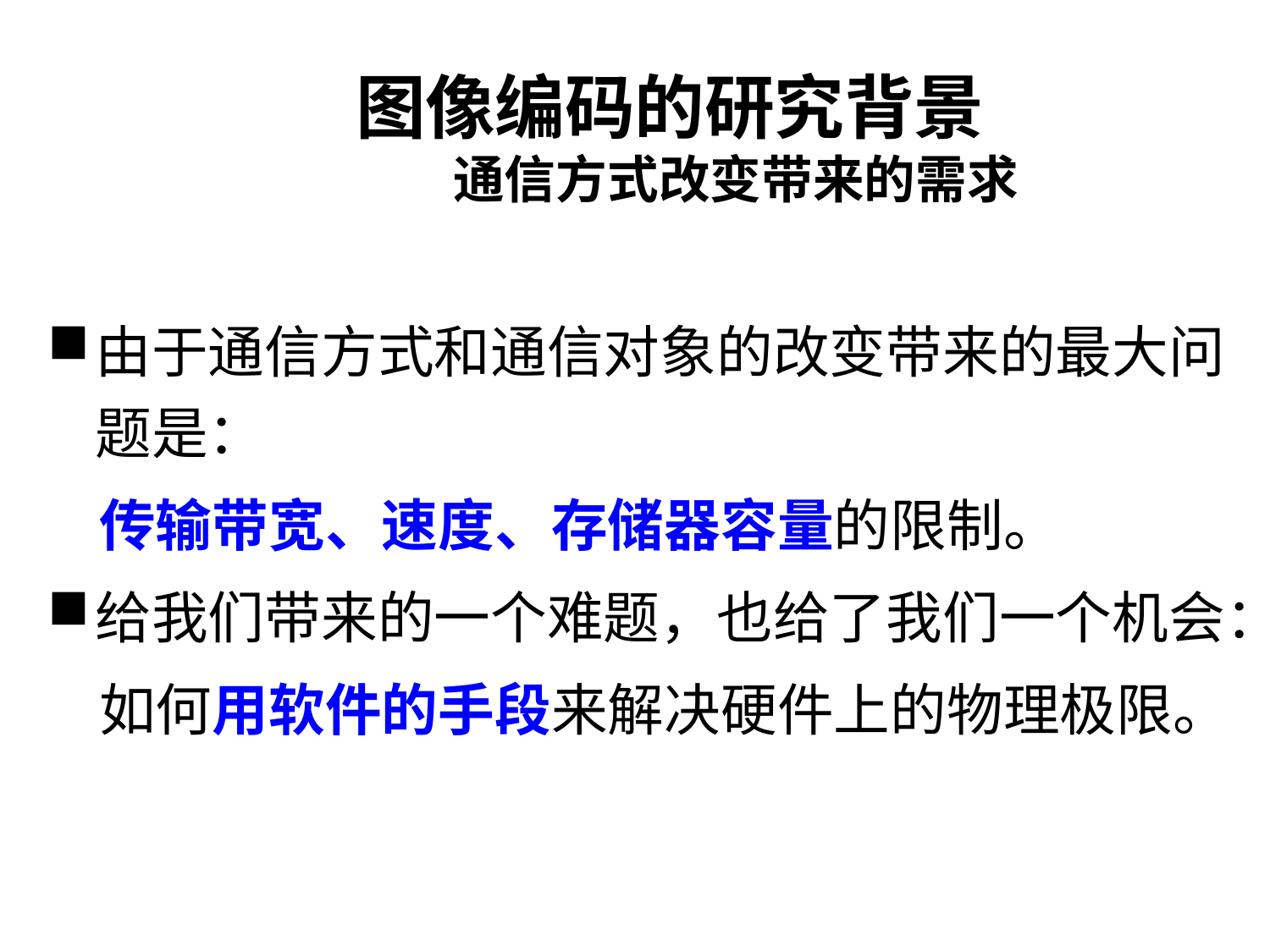

图像编码的研究背景
             通信方式改变带来的需求
由于通信方式和通信对象的改变带来的最大问题是：
   传输带宽、速度、存储器容量的限制。
给我们带来的一个难题，也给了我们一个机会：
   如何用软件的手段来解决硬件上的物理极限。